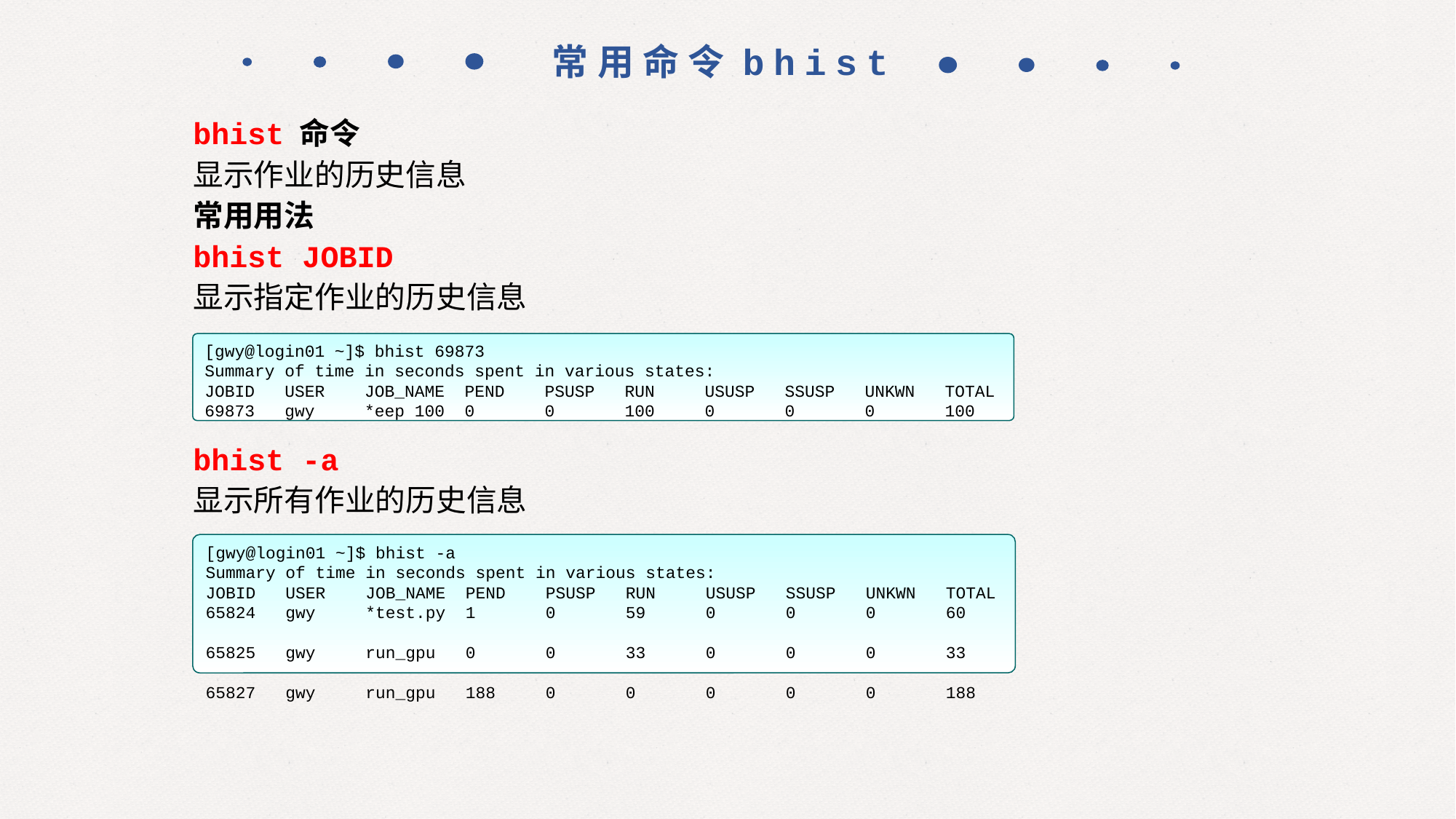

常用命令bhist

bhist 命令
显示作业的历史信息
常用用法
bhist JOBID
显示指定作业的历史信息

bhist -a
显示所有作业的历史信息

[gwy@login01 ~]$ bhist 69873
Summary of time in seconds spent in various states:
JOBID   USER    JOB_NAME  PEND    PSUSP   RUN     USUSP   SSUSP   UNKWN   TOTAL
69873   gwy     *eep 100  0       0       100     0       0       0       100
[gwy@login01 ~]$ bhist -a
Summary of time in seconds spent in various states:
JOBID   USER    JOB_NAME  PEND    PSUSP   RUN     USUSP   SSUSP   UNKWN   TOTAL
65824   gwy     *test.py  1       0       59      0       0       0       60
65825   gwy     run_gpu   0       0       33      0       0       0       33
65827   gwy     run_gpu   188     0       0       0       0       0       188